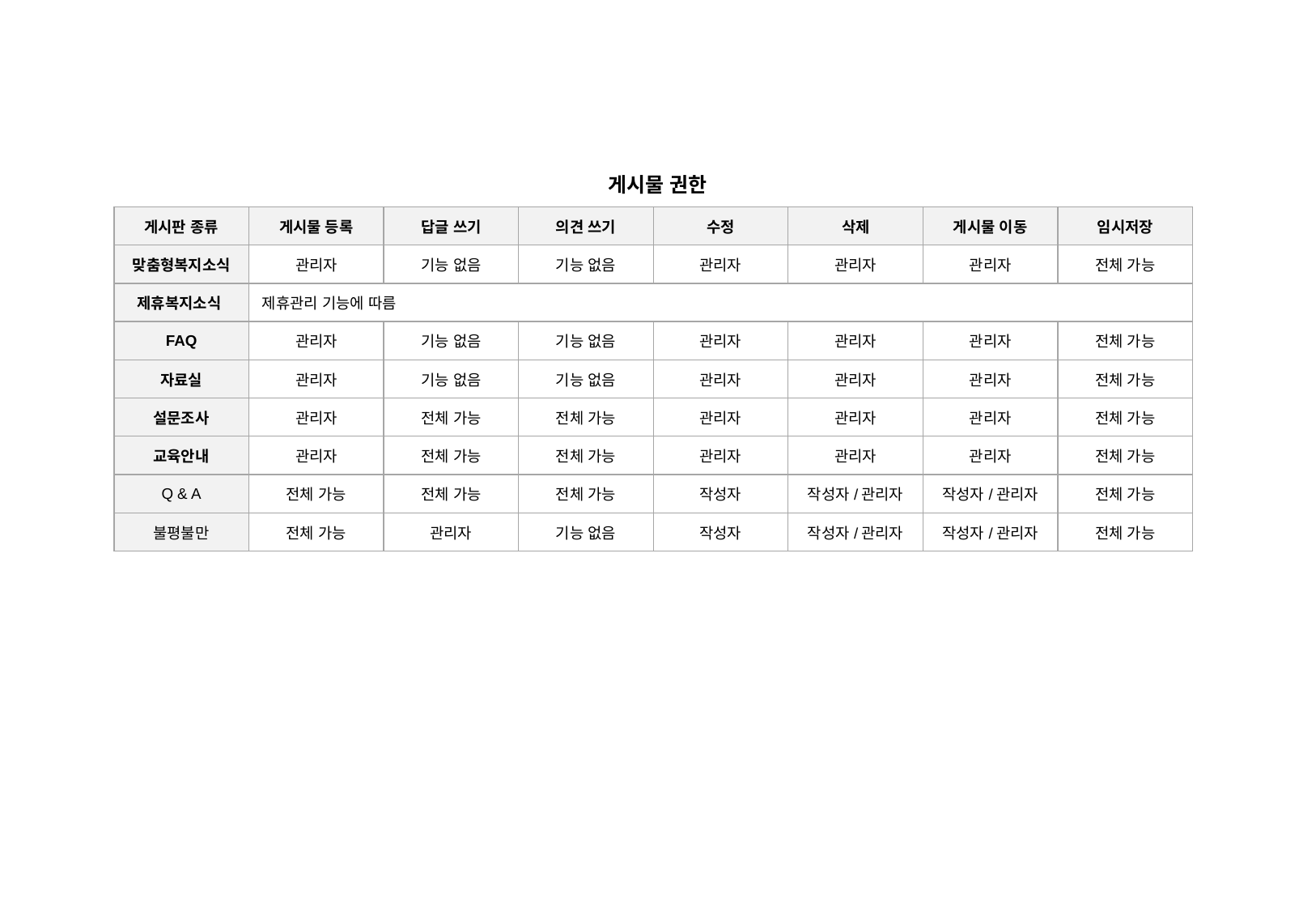

게시물 권한
| 게시판 종류 | 게시물 등록 | 답글 쓰기 | 의견 쓰기 | 수정 | 삭제 | 게시물 이동 | 임시저장 |
| --- | --- | --- | --- | --- | --- | --- | --- |
| 맞춤형복지소식 | 관리자 | 기능 없음 | 기능 없음 | 관리자 | 관리자 | 관리자 | 전체 가능 |
| 제휴복지소식 | 제휴관리 기능에 따름 |  |  |  |  |  |  |
| FAQ | 관리자 | 기능 없음 | 기능 없음 | 관리자 | 관리자 | 관리자 | 전체 가능 |
| 자료실 | 관리자 | 기능 없음 | 기능 없음 | 관리자 | 관리자 | 관리자 | 전체 가능 |
| 설문조사 | 관리자 | 전체 가능 | 전체 가능 | 관리자 | 관리자 | 관리자 | 전체 가능 |
| 교육안내 | 관리자 | 전체 가능 | 전체 가능 | 관리자 | 관리자 | 관리자 | 전체 가능 |
| Q & A | 전체 가능 | 전체 가능 | 전체 가능 | 작성자 | 작성자/관리자 | 작성자/관리자 | 전체 가능 |
| 불평불만 | 전체 가능 | 관리자 | 기능 없음 | 작성자 | 작성자/관리자 | 작성자/관리자 | 전체 가능 |